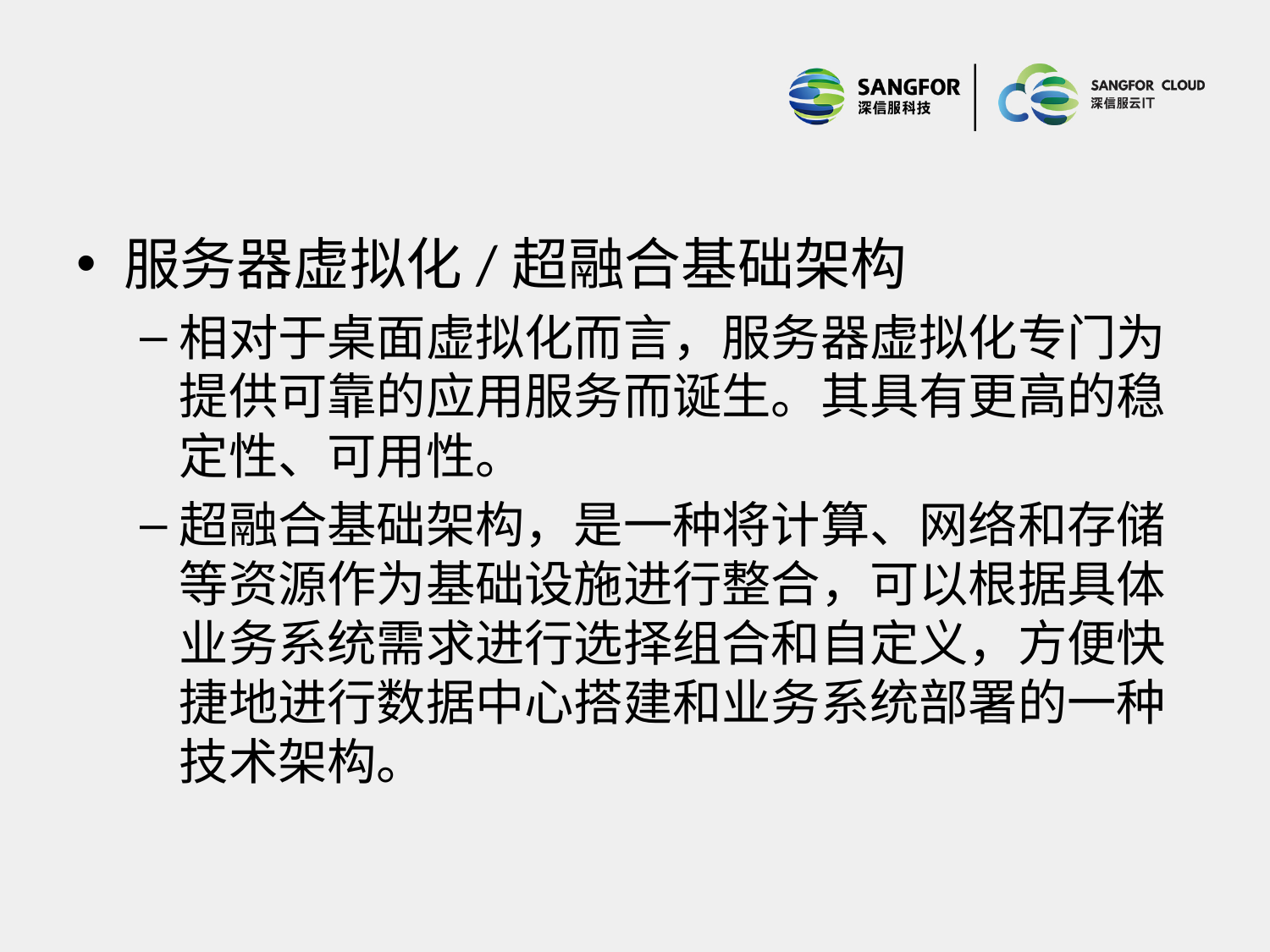

#
服务器虚拟化/超融合基础架构
相对于桌面虚拟化而言，服务器虚拟化专门为提供可靠的应用服务而诞生。其具有更高的稳定性、可用性。
超融合基础架构，是一种将计算、网络和存储等资源作为基础设施进行整合，可以根据具体业务系统需求进行选择组合和自定义，方便快捷地进行数据中心搭建和业务系统部署的一种技术架构。